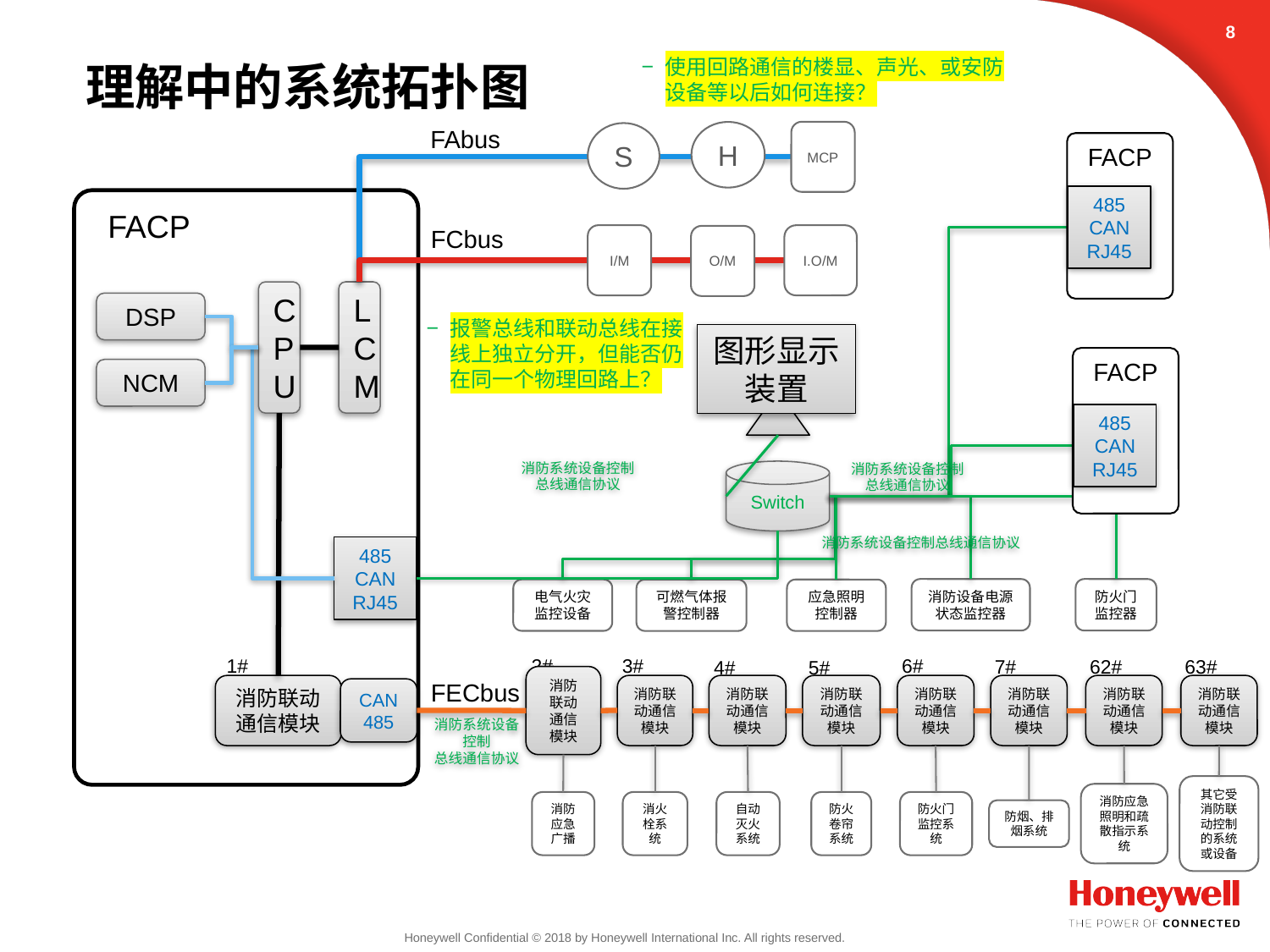

8
使用回路通信的楼显、声光、或安防设备等以后如何连接？
# 理解中的系统拓扑图
FAbus
H

MCP

S
FACP

485
CAN
RJ45

FACP
FCbus

I.O/M

I/M

O/M

CPU
LCM
DSP
报警总线和联动总线在接线上独立分开，但能否仍在同一个物理回路上？
图形显示装置

FACP

485
CAN
RJ45
NCM
消防系统设备控制
总线通信协议
消防系统设备控制
总线通信协议
Switch
消防系统设备控制总线通信协议
485
CAN
RJ45
消防设备电源状态监控器
防火门监控器
电气火灾监控设备
可燃气体报警控制器
应急照明控制器
1#
3#
2#
6#
7#
62#
63#
4#
5#
FECbus
消防联动通信模块
消防联动通信模块
消防联动通信模块
消防联动通信模块
消防联动通信模块
消防联动通信模块
消防联动通信模块
消防联动通信模块
消防联动通信模块
CAN
485
消防系统设备控制
总线通信协议
其它受消防联动控制的系统或设备
消防应急照明和疏散指示系统
消火栓系统
自动灭火系统
防火门监控系统
消防应急广播
防火卷帘系统
防烟、排烟系统